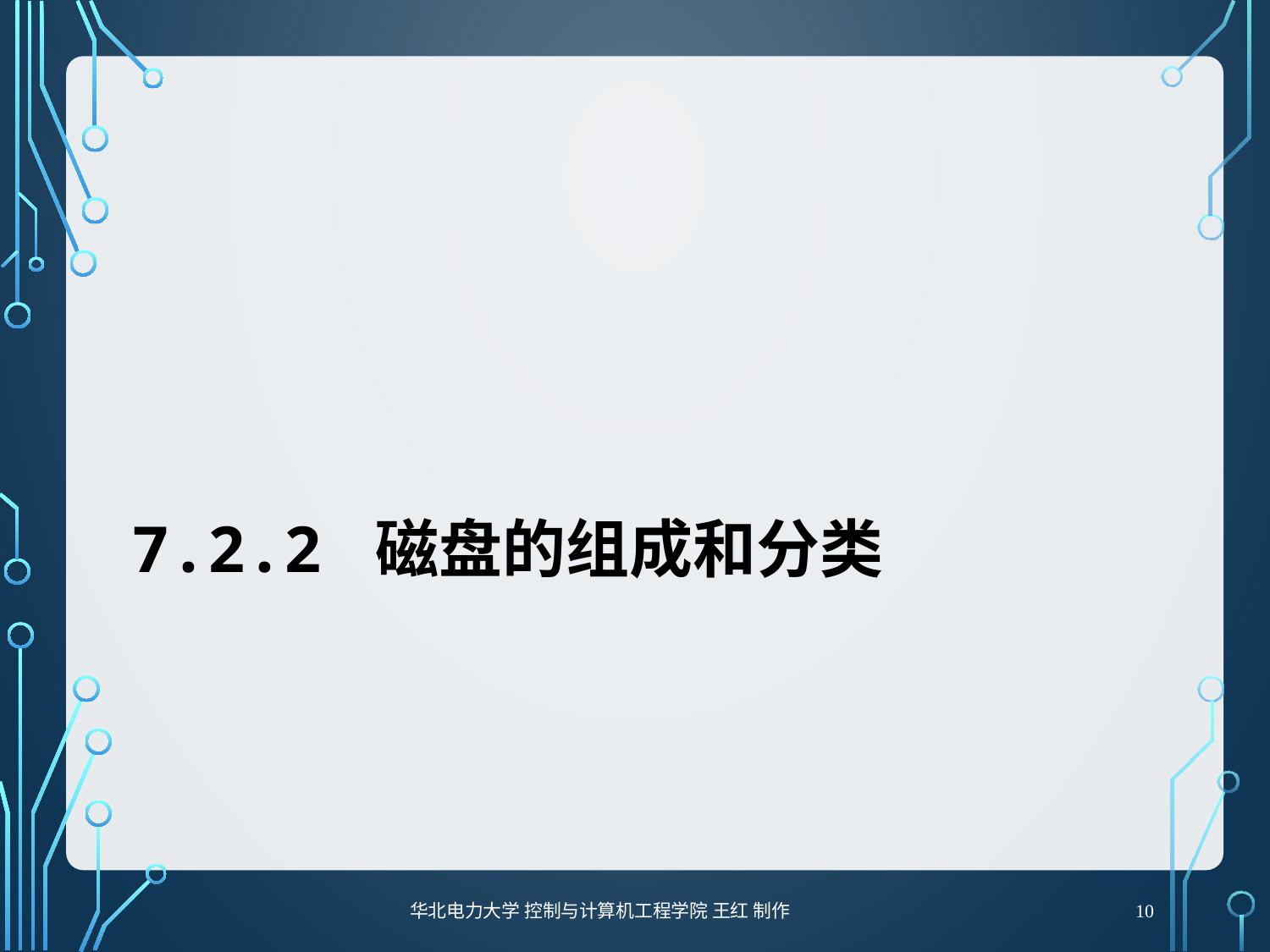

# 7.2.2 磁盘的组成和分类

华北电力大学 控制与计算机工程学院 王红 制作
10